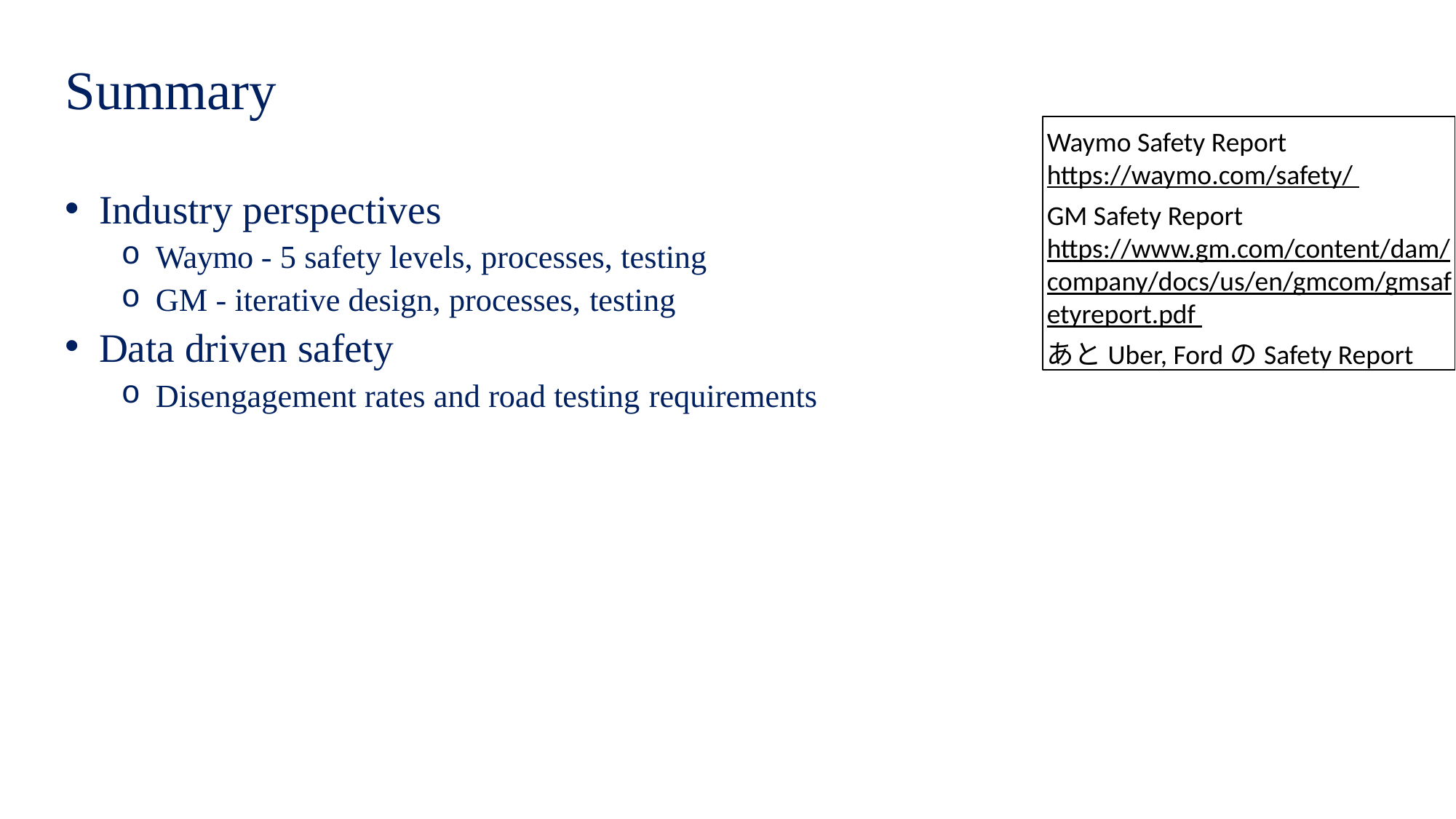

# Summary
Waymo Safety Report https://waymo.com/safety/
GM Safety Report https://www.gm.com/content/dam/company/docs/us/en/gmcom/gmsafetyreport.pdf
あとUber, FordのSafety Report
Industry perspectives
Waymo - 5 safety levels, processes, testing
GM - iterative design, processes, testing
Data driven safety
Disengagement rates and road testing requirements